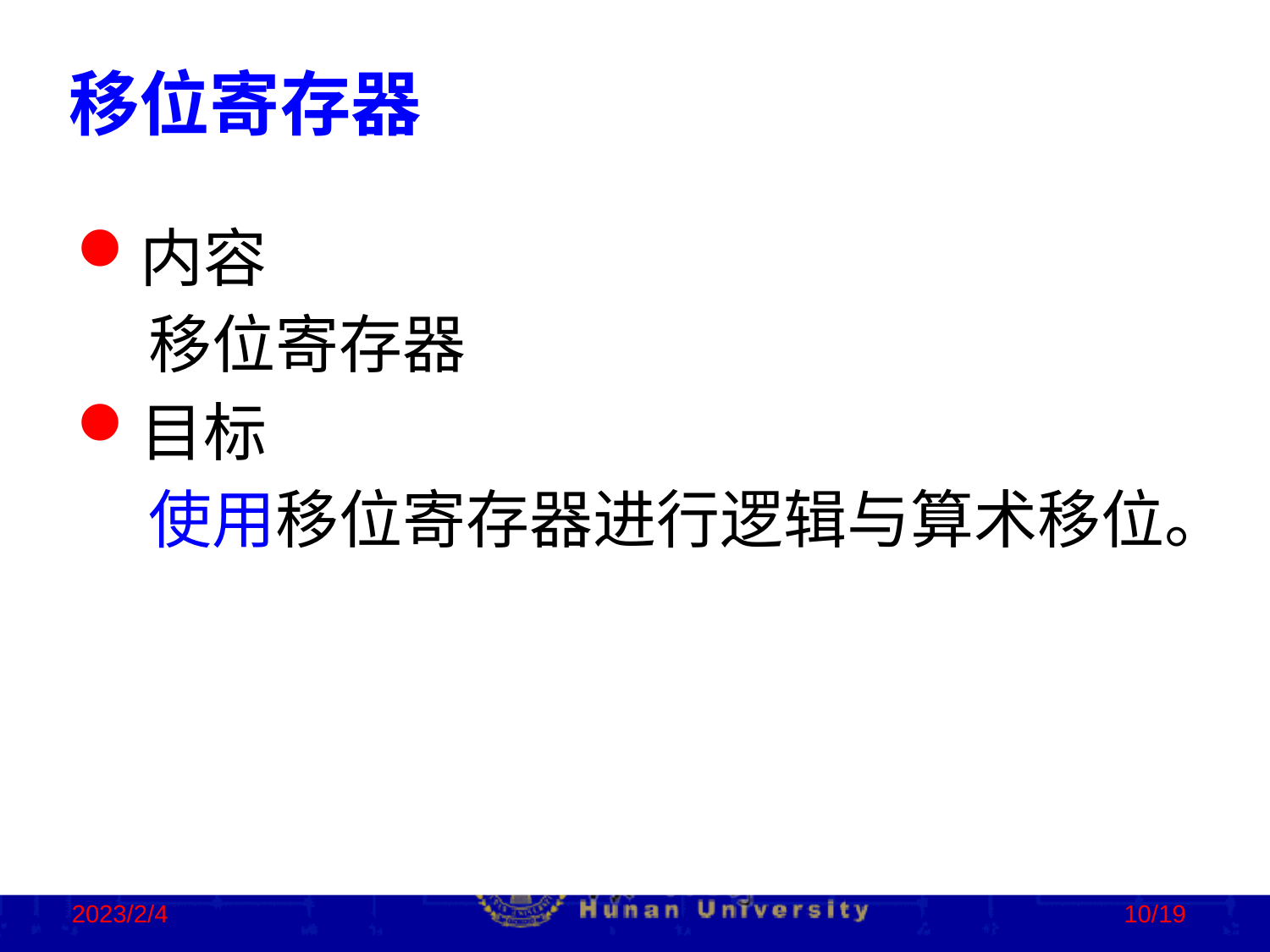

移位寄存器
内容
    移位寄存器
目标
    使用移位寄存器进行逻辑与算术移位。
2023/2/4
10/19